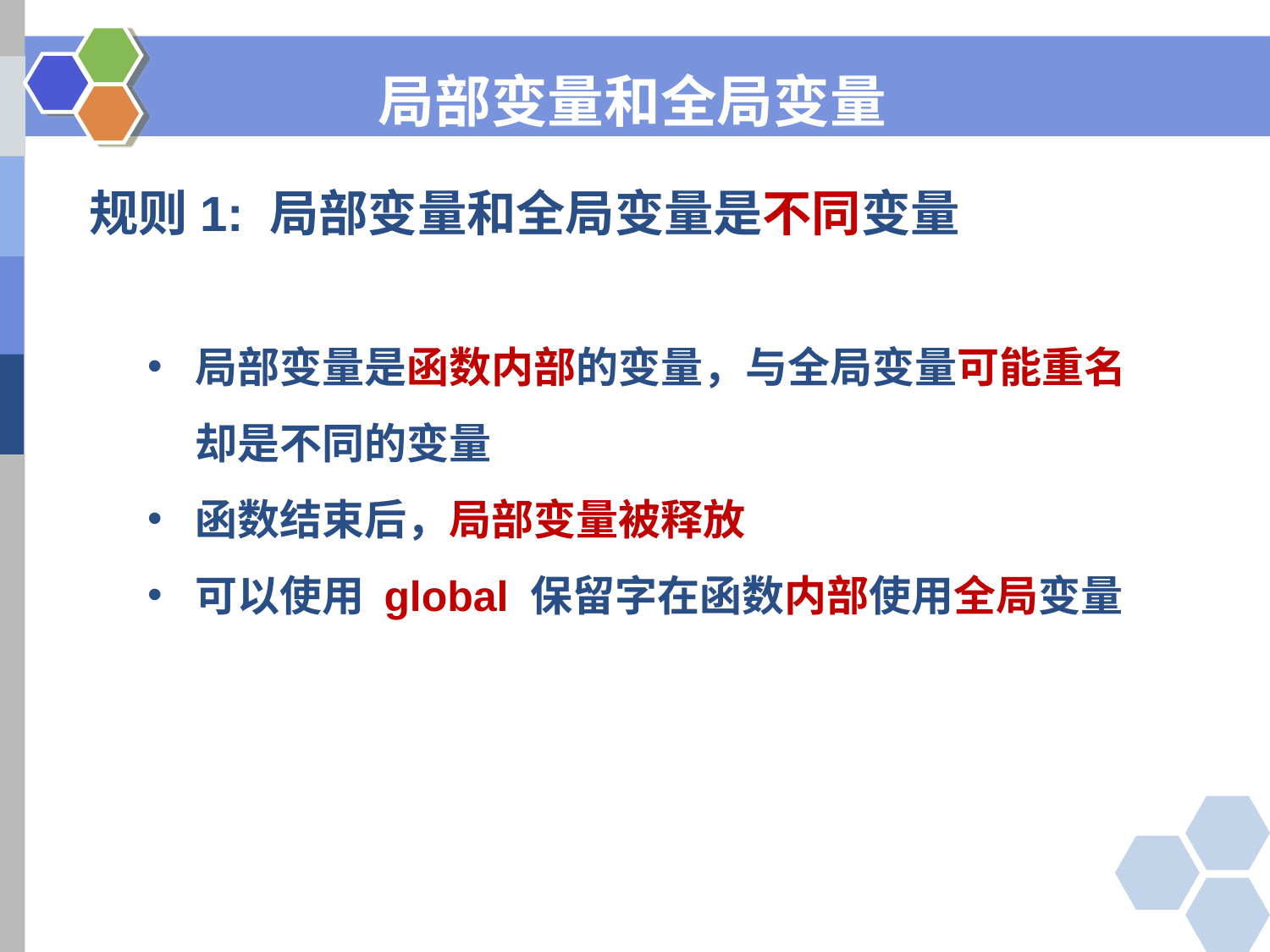

局部变量和全局变量
规则1: 局部变量和全局变量是不同变量
局部变量是函数内部的变量，与全局变量可能重名却是不同的变量
函数结束后，局部变量被释放
可以使用 global 保留字在函数内部使用全局变量